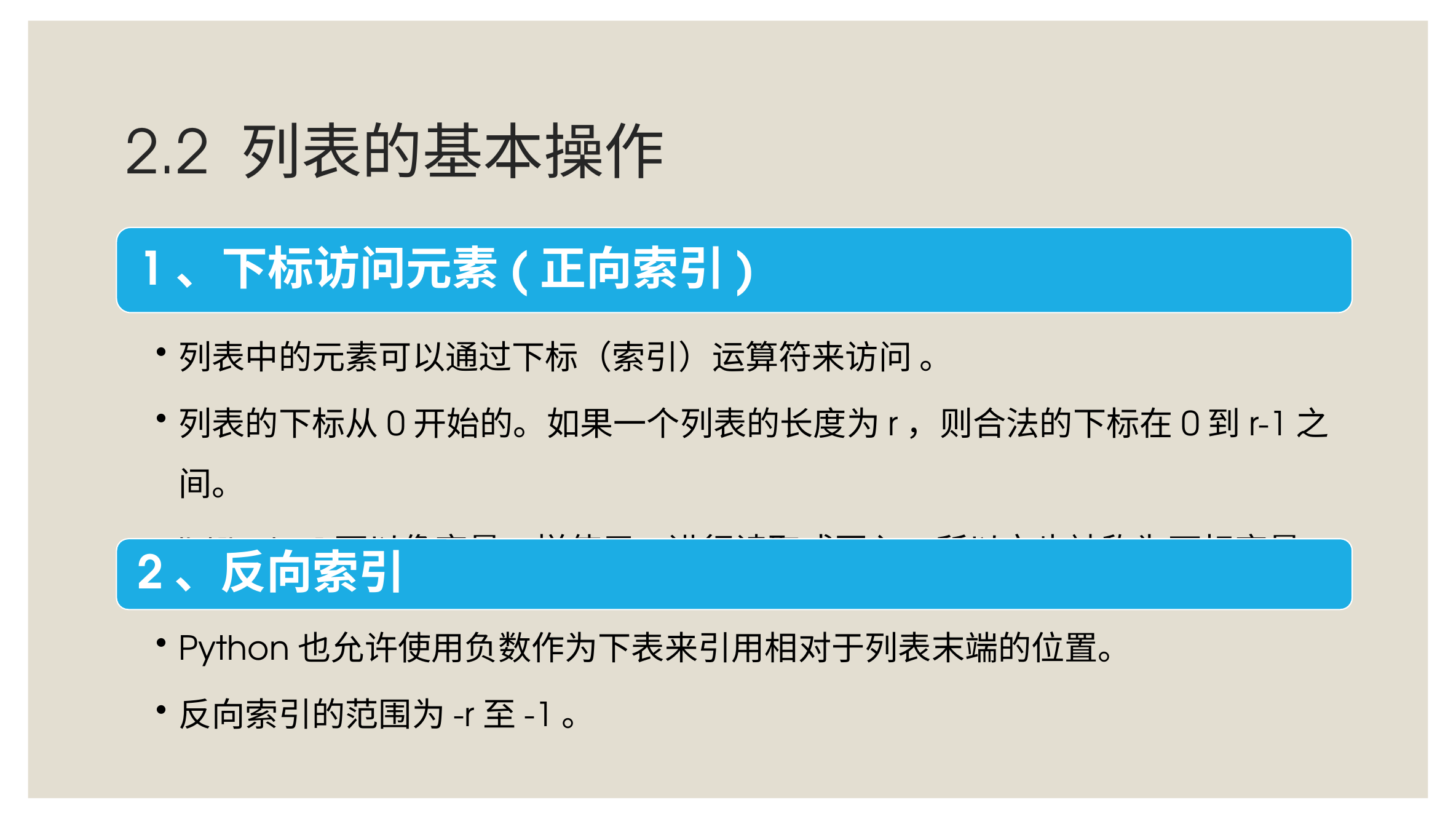

# 2.2 列表的基本操作
1、下标访问元素(正向索引)
列表中的元素可以通过下标（索引）运算符来访问 。
列表的下标从0开始的。如果一个列表的长度为r，则合法的下标在0到r-1之间。
list[index]可以像变量一样使用，进行读取或写入，所以它也被称为下标变量。
2、反向索引
Python也允许使用负数作为下表来引用相对于列表末端的位置。
反向索引的范围为-r至-1。